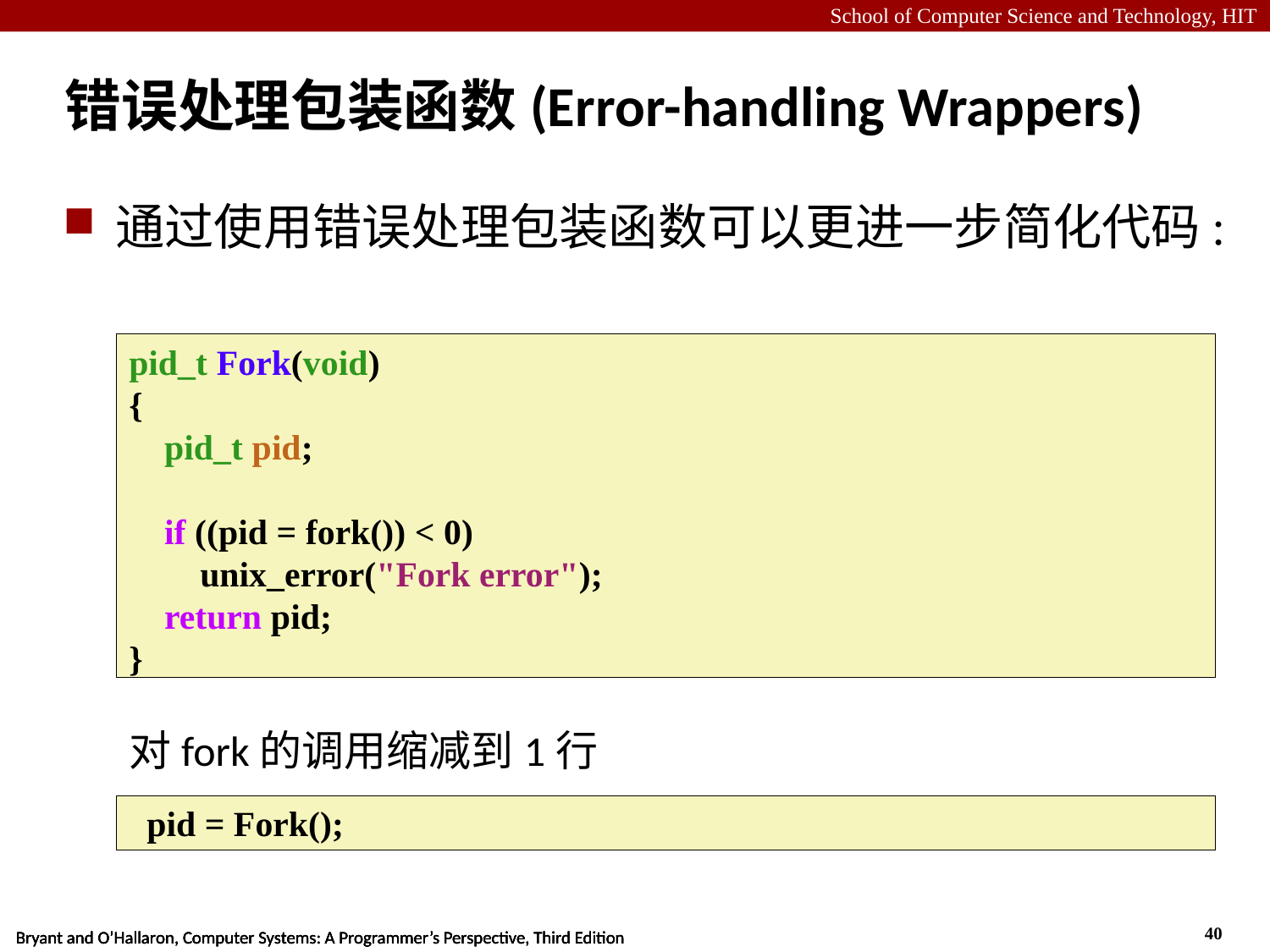

# 错误处理包装函数(Error-handling Wrappers)
通过使用错误处理包装函数可以更进一步简化代码:
pid_t Fork(void)
{
    pid_t pid;

    if ((pid = fork()) < 0)
        unix_error("Fork error");
    return pid;
}
对fork的调用缩减到1行
  pid = Fork();